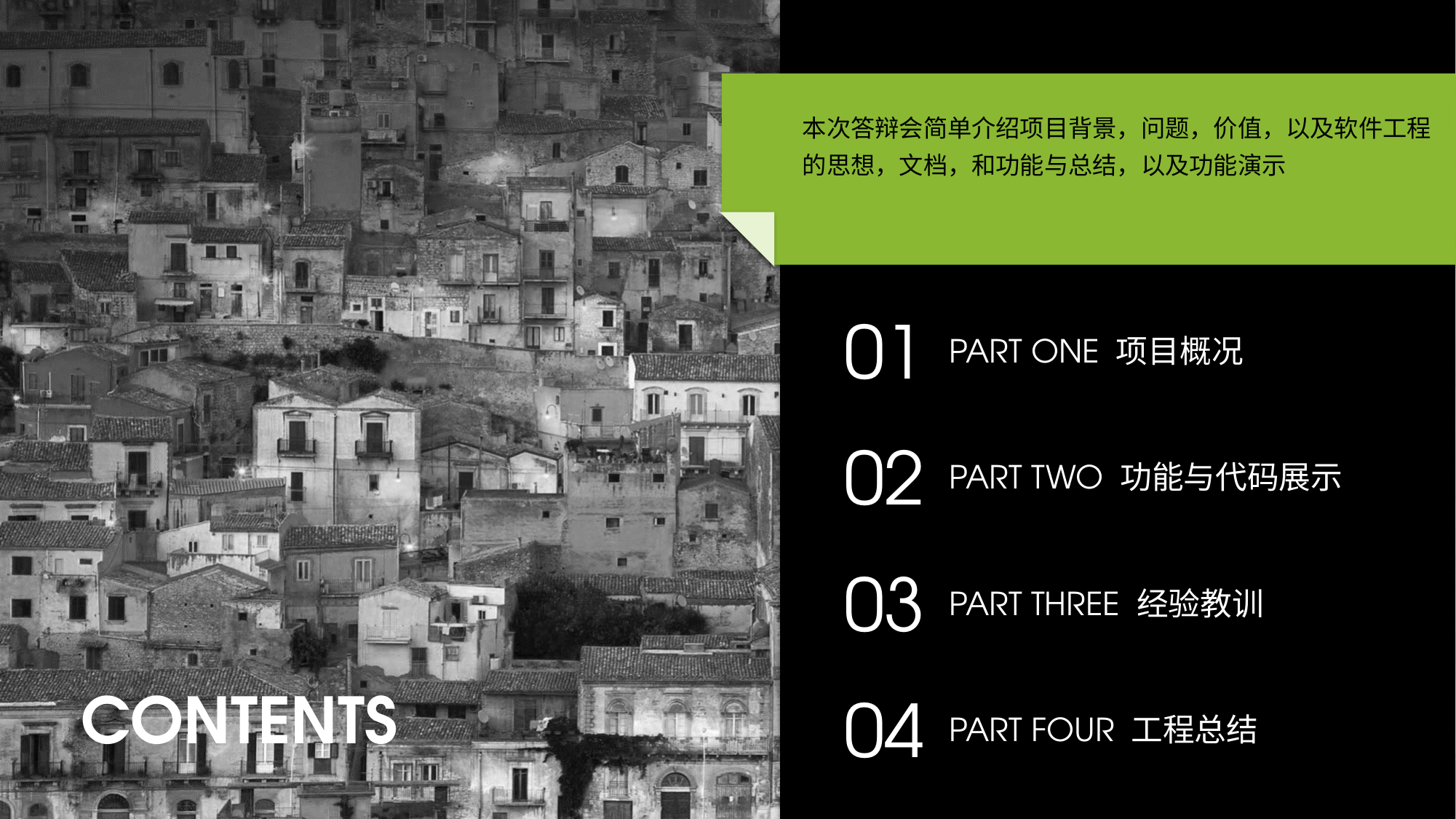

本次答辩会简单介绍项目背景，问题，价值，以及软件工程的思想，文档，和功能与总结，以及功能演示
01
PART ONE 项目概况
02
PART TWO 功能与代码展示
03
PART THREE 经验教训
CONTENTS
04
PART FOUR 工程总结